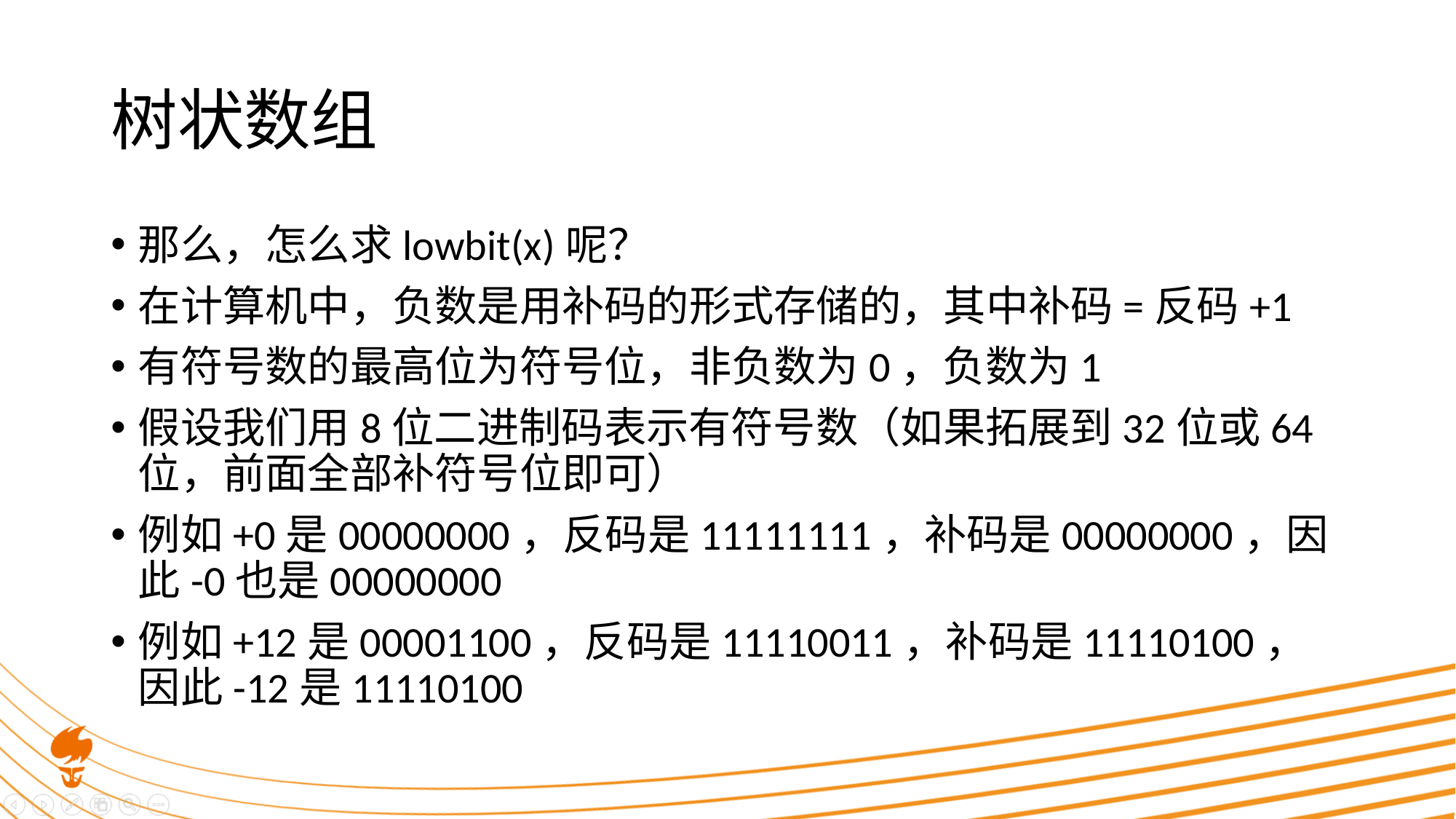

# 树状数组
那么，怎么求lowbit(x)呢？
在计算机中，负数是用补码的形式存储的，其中补码=反码+1
有符号数的最高位为符号位，非负数为0，负数为1
假设我们用8位二进制码表示有符号数（如果拓展到32位或64位，前面全部补符号位即可）
例如+0是00000000，反码是11111111，补码是00000000，因此-0也是00000000
例如+12是00001100，反码是11110011，补码是11110100，因此-12是11110100